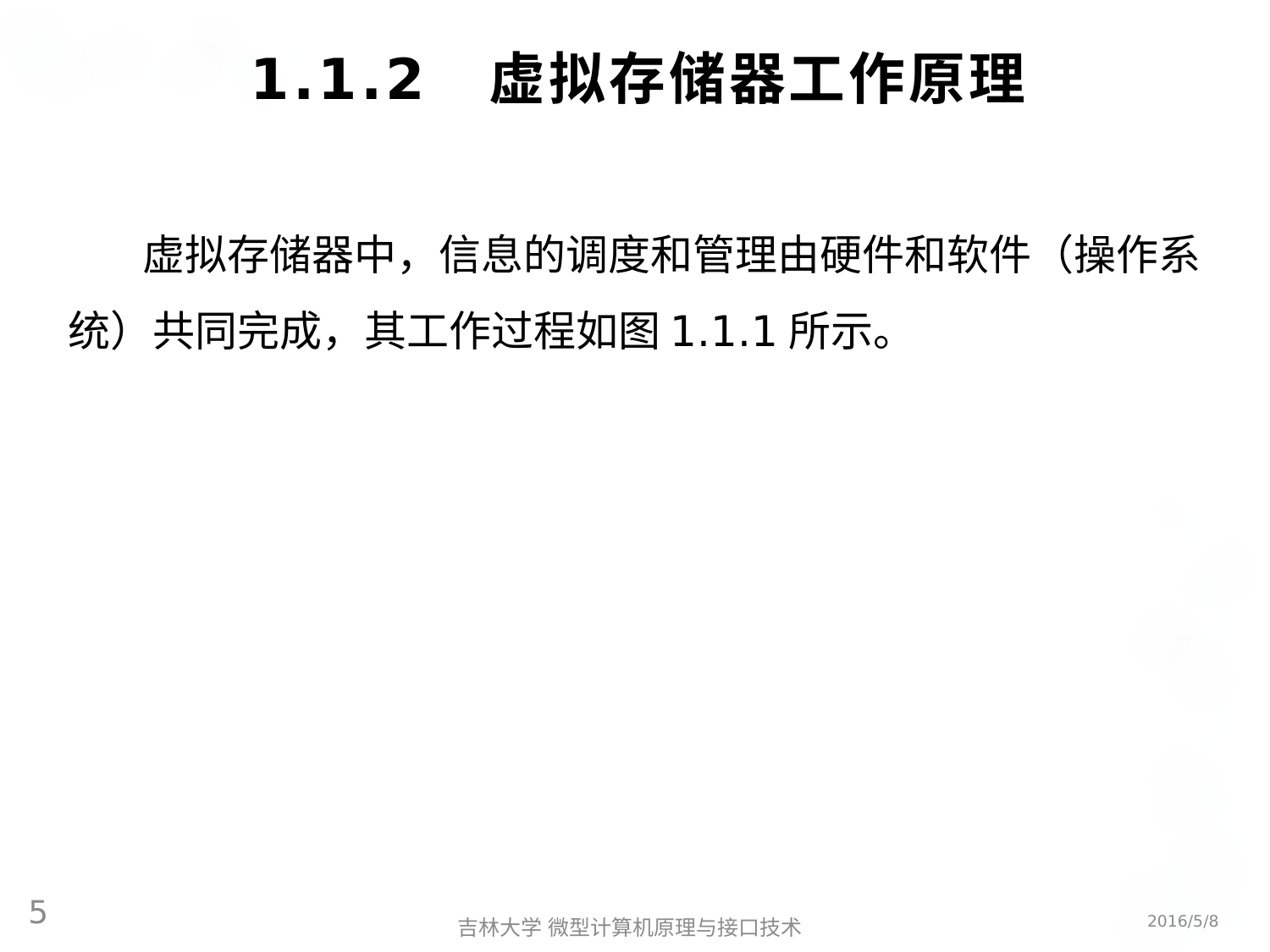

# 1.1.2  虚拟存储器工作原理
虚拟存储器中，信息的调度和管理由硬件和软件（操作系统）共同完成，其工作过程如图1.1.1所示。
5
2016/5/8
吉林大学 微型计算机原理与接口技术